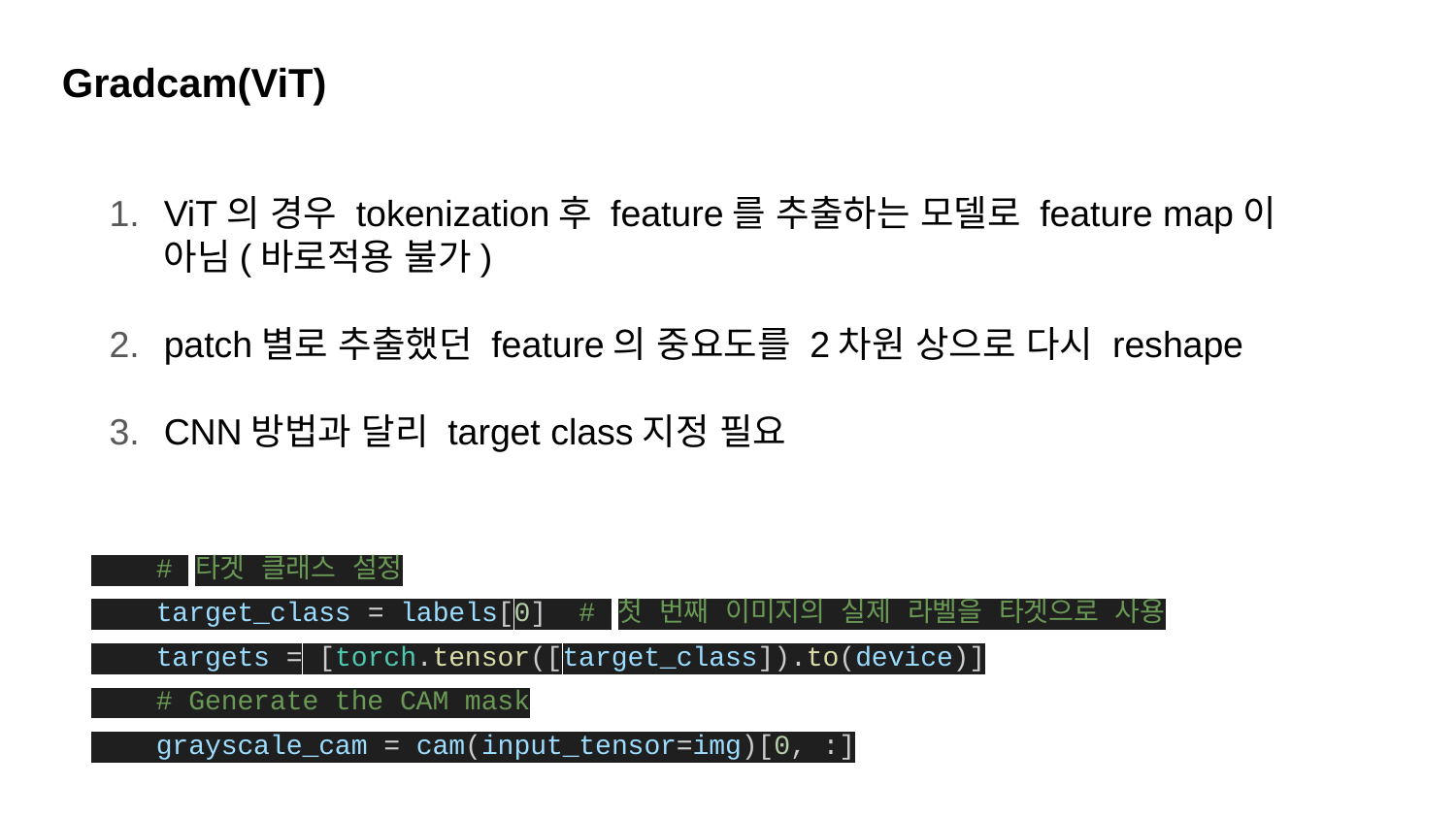

Gradcam(ViT)
ViT의 경우 tokenization후 feature를 추출하는 모델로 feature map이 아님(바로적용 불가)

patch별로 추출했던 feature의 중요도를 2차원 상으로 다시 reshape

CNN방법과 달리 target class지정 필요

    # 타겟 클래스 설정
    target_class = labels[0]  # 첫 번째 이미지의 실제 라벨을 타겟으로 사용
    targets = [torch.tensor([target_class]).to(device)]
    # Generate the CAM mask
    grayscale_cam = cam(input_tensor=img)[0, :]